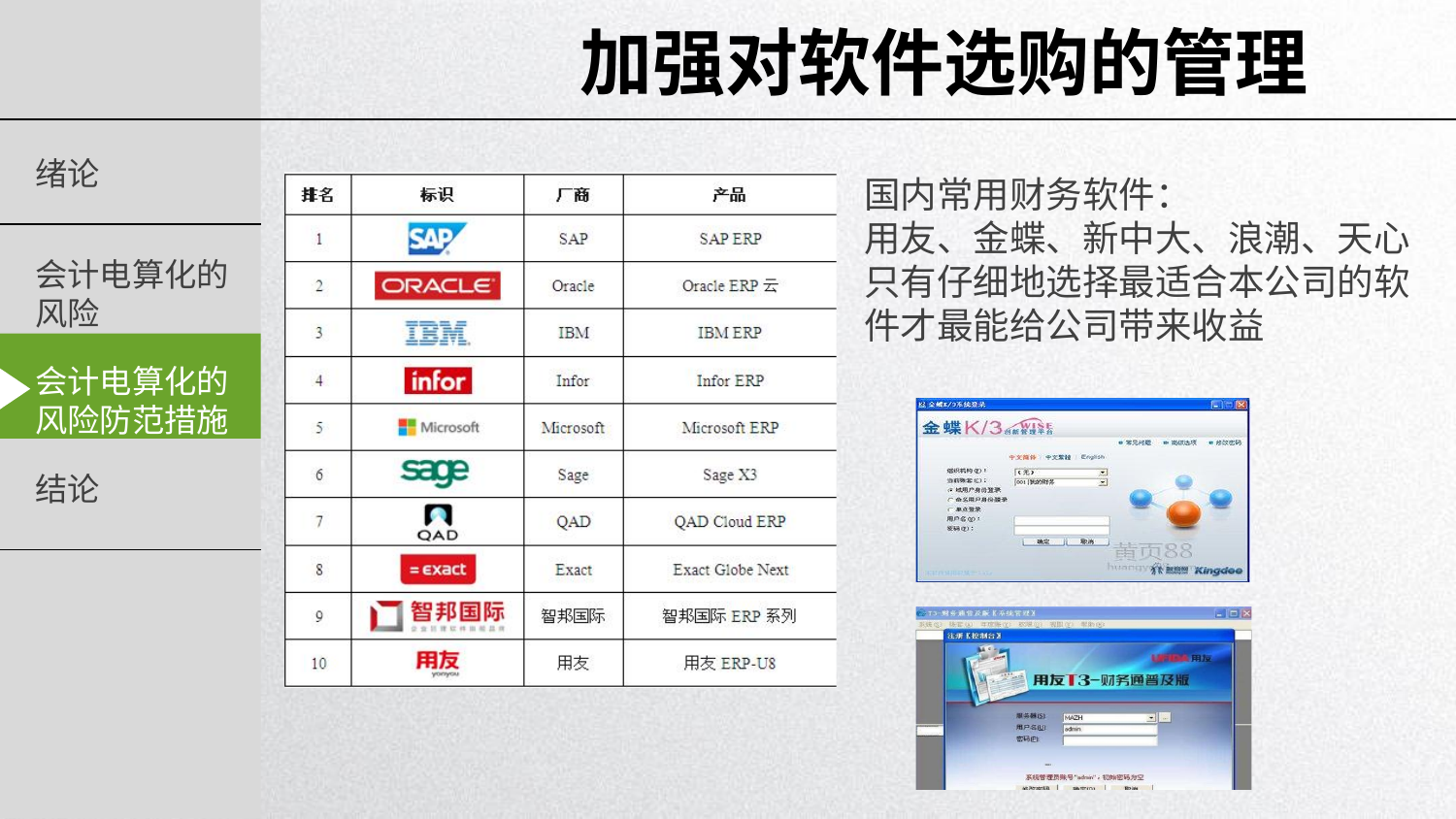

加强对软件选购的管理
国内常用财务软件：
用友、金蝶、新中大、浪潮、天心
只有仔细地选择最适合本公司的软件才最能给公司带来收益

延时符